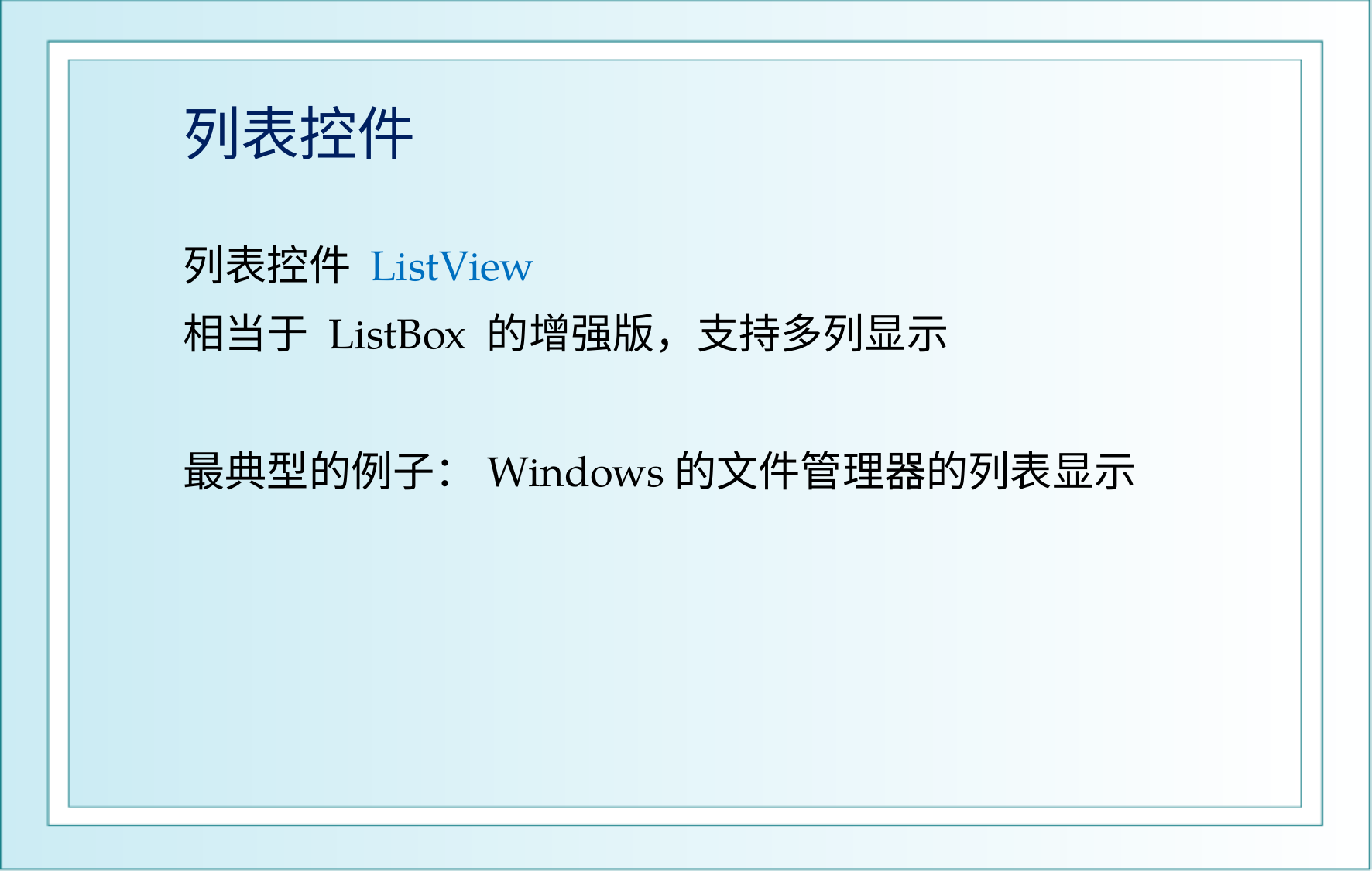

# 列表控件
列表控件 ListView
相当于 ListBox 的增强版，支持多列显示

最典型的例子：Windows的文件管理器的列表显示